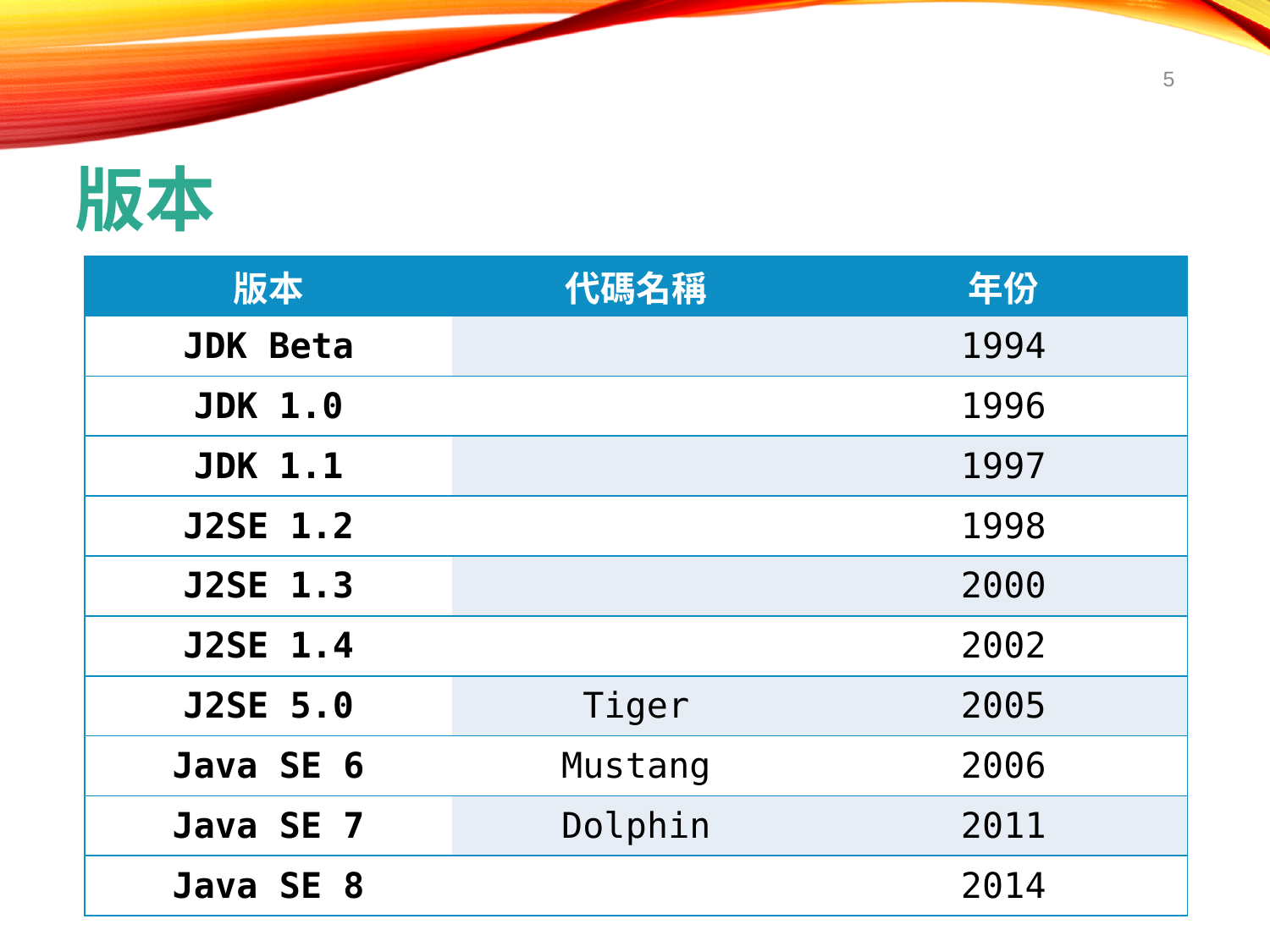

5
版本
| 版本 | 代碼名稱 | 年份 |
| --- | --- | --- |
| JDK Beta |  | 1994 |
| JDK 1.0 |  | 1996 |
| JDK 1.1 |  | 1997 |
| J2SE 1.2 |  | 1998 |
| J2SE 1.3 |  | 2000 |
| J2SE 1.4 |  | 2002 |
| J2SE 5.0 | Tiger | 2005 |
| Java SE 6 | Mustang | 2006 |
| Java SE 7 | Dolphin | 2011 |
| Java SE 8 |  | 2014 |